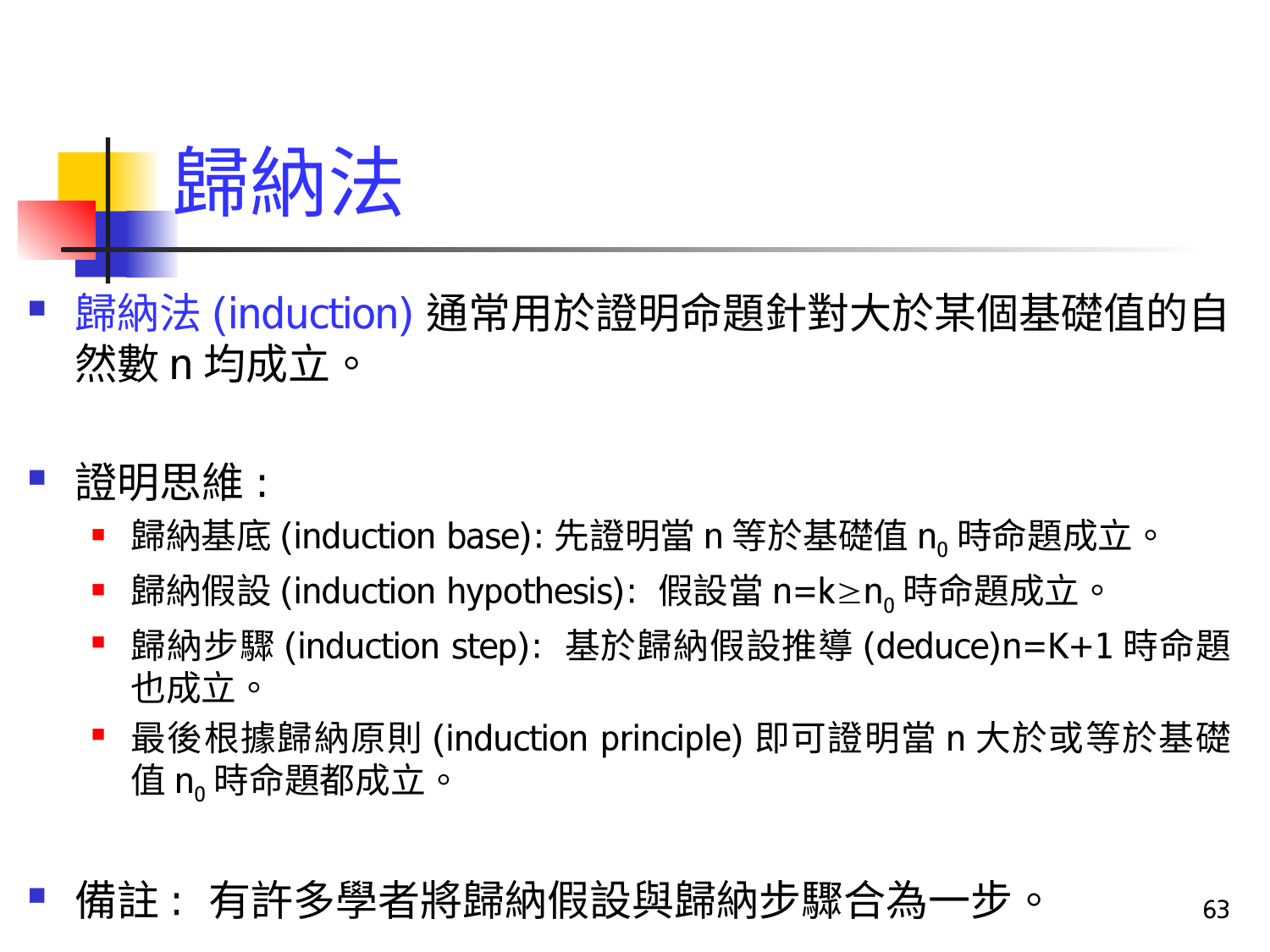

# 歸納法
歸納法(induction)通常用於證明命題針對大於某個基礎值的自然數n均成立。

證明思維:
歸納基底(induction base):先證明當n等於基礎值n0時命題成立。
歸納假設(induction hypothesis): 假設當n=k≥n0時命題成立。
歸納步驟(induction step): 基於歸納假設推導(deduce)n=K+1時命題也成立。
最後根據歸納原則(induction principle)即可證明當n大於或等於基礎值n0時命題都成立。

備註: 有許多學者將歸納假設與歸納步驟合為一步。
63